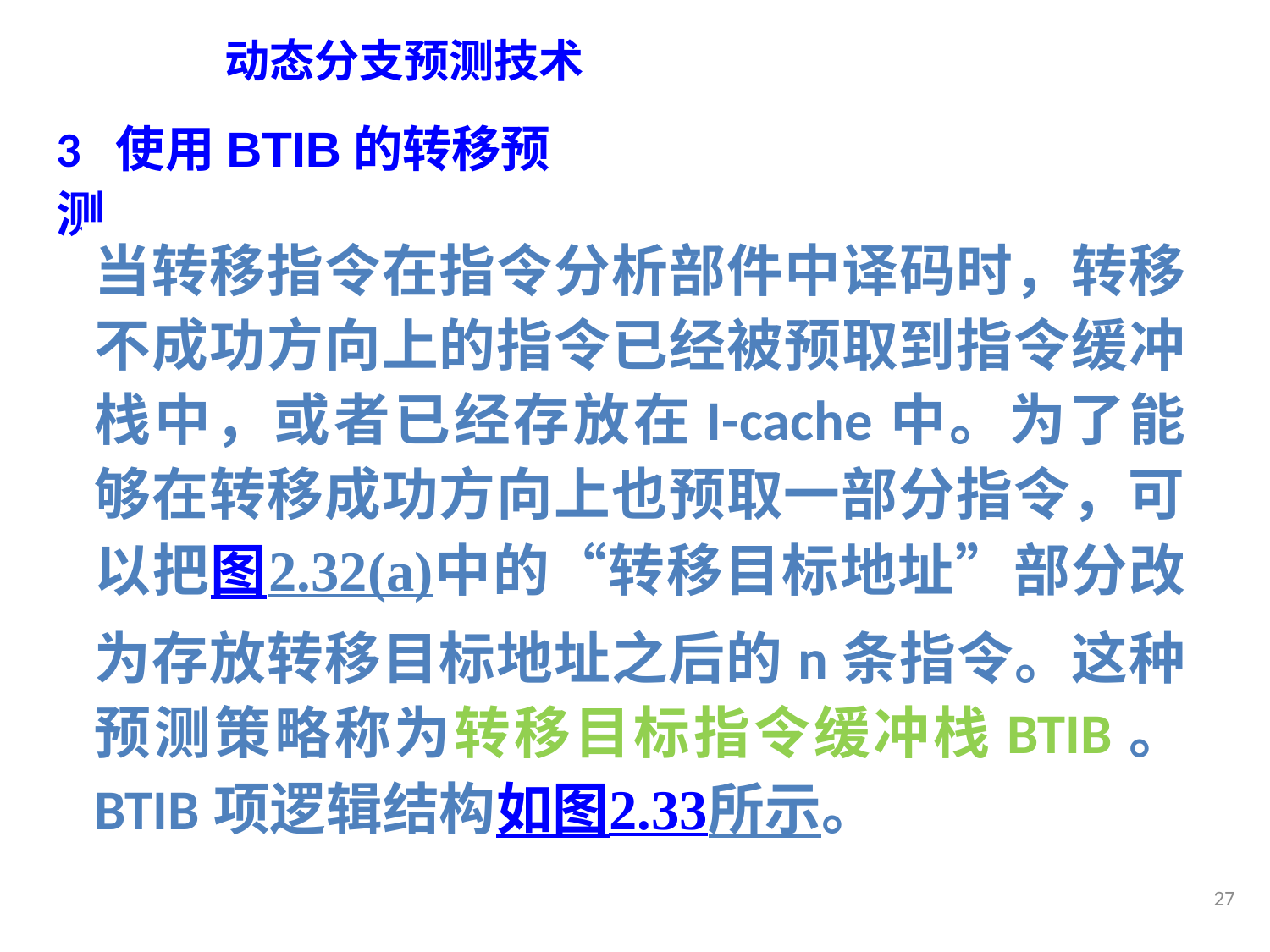

# 动态分支预测技术
3  使用BTIB的转移预测
当转移指令在指令分析部件中译码时，转移不成功方向上的指令已经被预取到指令缓冲栈中，或者已经存放在I-cache中。为了能够在转移成功方向上也预取一部分指令，可以把图2.32(a)中的“转移目标地址”部分改为存放转移目标地址之后的n条指令。这种预测策略称为转移目标指令缓冲栈BTIB。 BTIB项逻辑结构如图2.33所示。
27